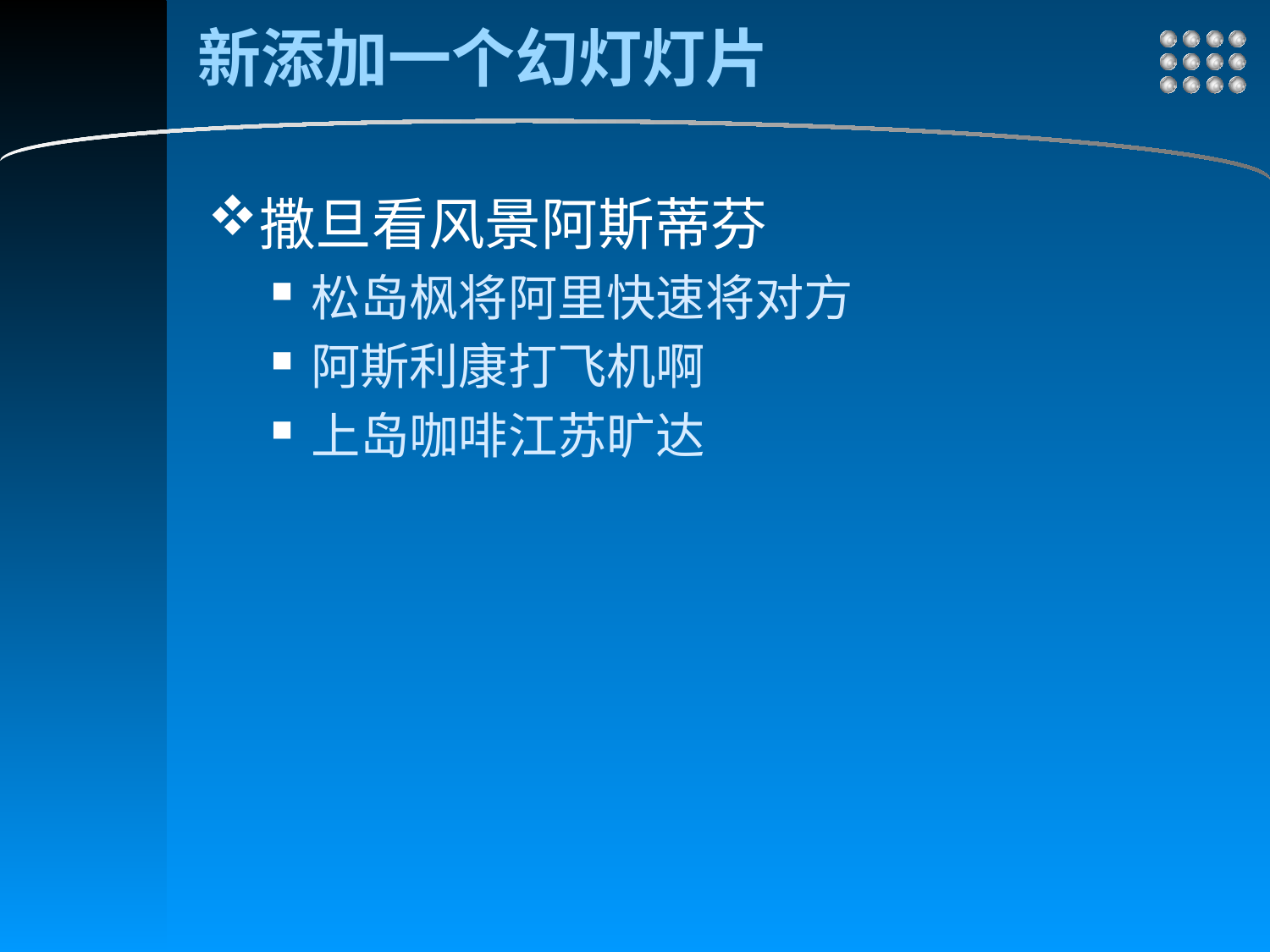

# 新添加一个幻灯灯片
撒旦看风景阿斯蒂芬
松岛枫将阿里快速将对方
阿斯利康打飞机啊
上岛咖啡江苏旷达